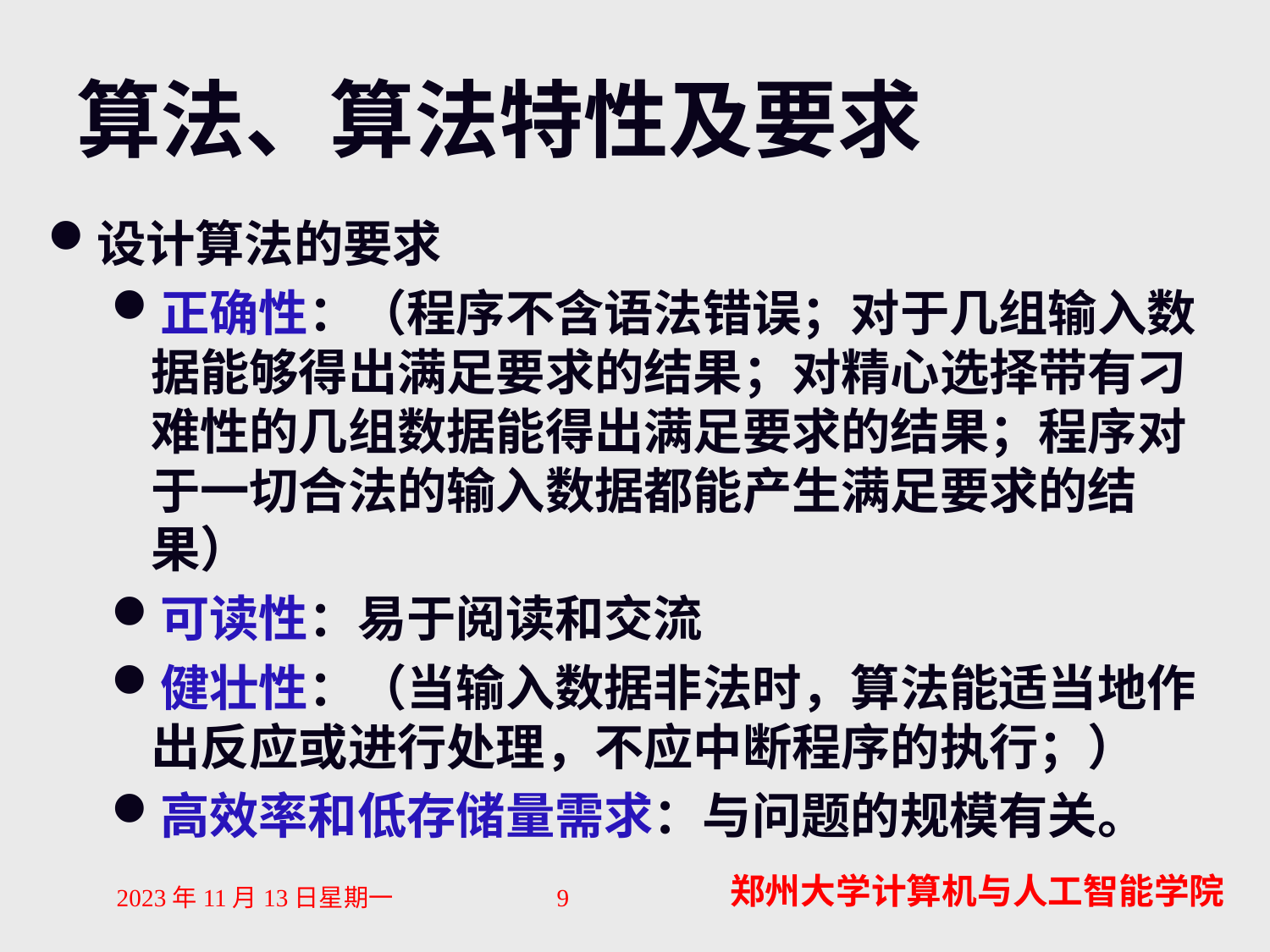

# 算法、算法特性及要求
设计算法的要求
正确性：（程序不含语法错误；对于几组输入数据能够得出满足要求的结果；对精心选择带有刁难性的几组数据能得出满足要求的结果；程序对于一切合法的输入数据都能产生满足要求的结果）
可读性：易于阅读和交流
健壮性：（当输入数据非法时，算法能适当地作出反应或进行处理，不应中断程序的执行；）
高效率和低存储量需求：与问题的规模有关。